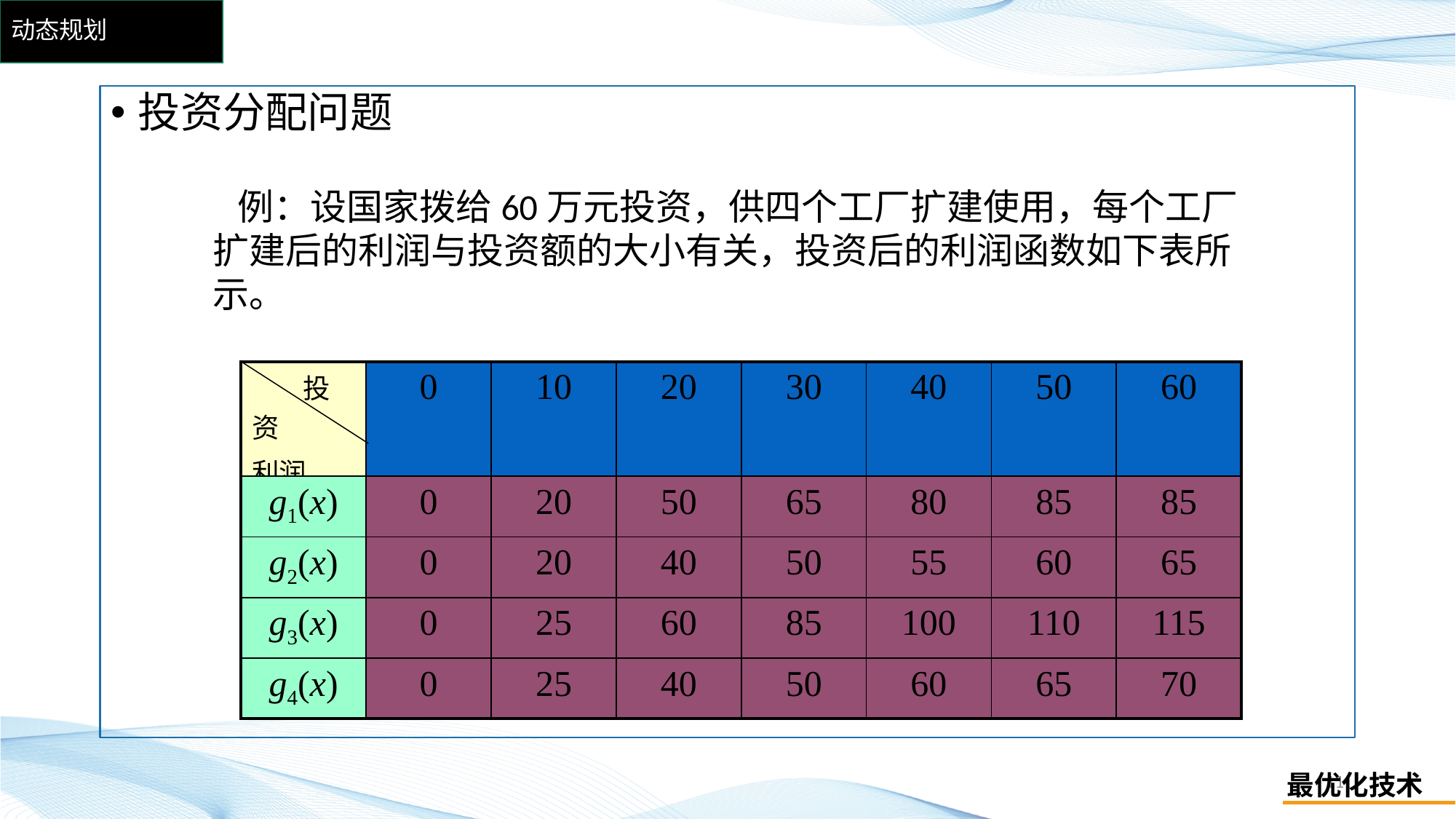

# 动态规划
投资分配问题

   例：设国家拨给60万元投资，供四个工厂扩建使用，每个工厂扩建后的利润与投资额的大小有关，投资后的利润函数如下表所示。
| 投资 利润 | 0 | 10 | 20 | 30 | 40 | 50 | 60 |
| --- | --- | --- | --- | --- | --- | --- | --- |
| g1(x) | 0 | 20 | 50 | 65 | 80 | 85 | 85 |
| g2(x) | 0 | 20 | 40 | 50 | 55 | 60 | 65 |
| g3(x) | 0 | 25 | 60 | 85 | 100 | 110 | 115 |
| g4(x) | 0 | 25 | 40 | 50 | 60 | 65 | 70 |

11